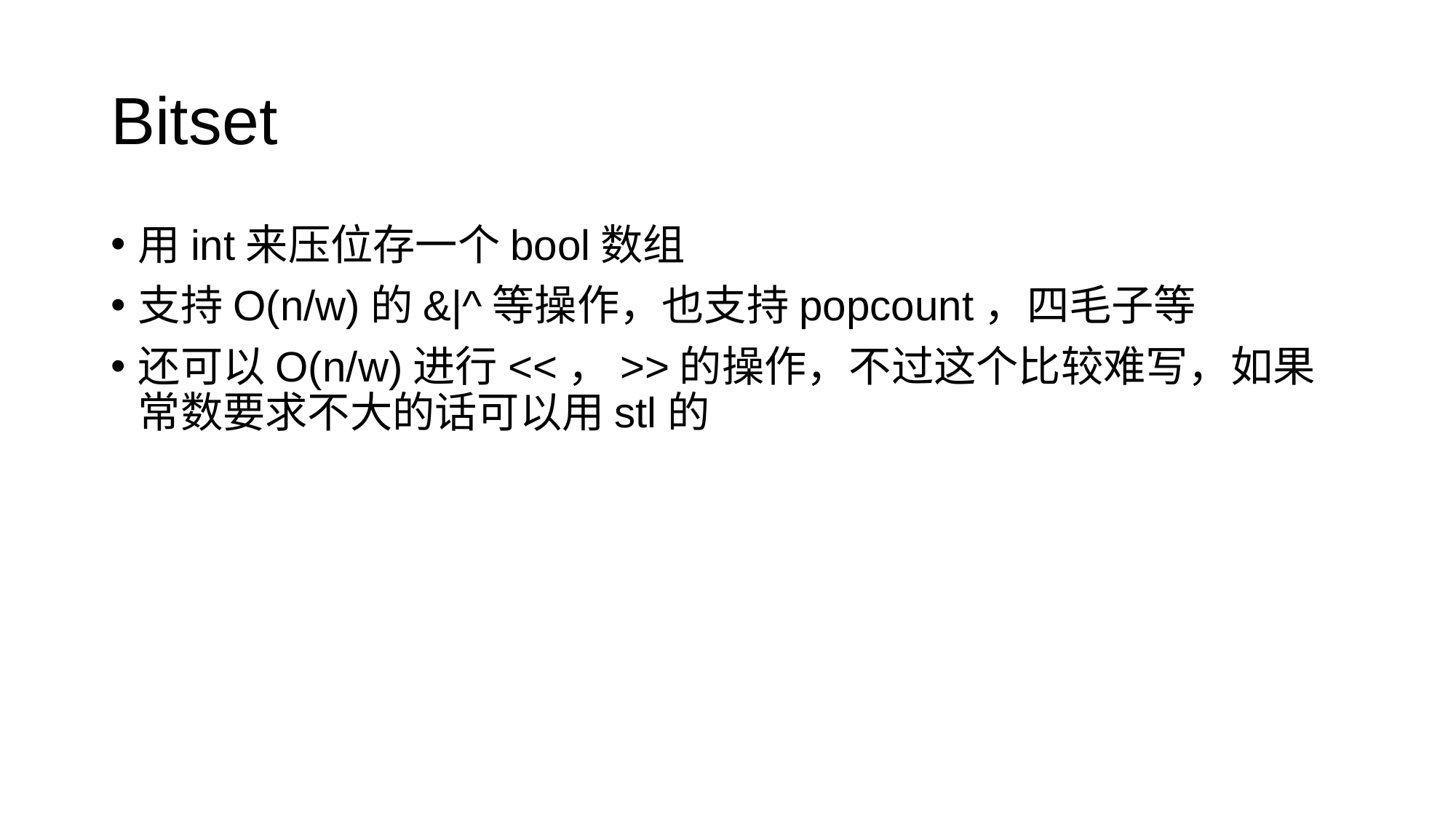

# Bitset
用int来压位存一个bool数组
支持O(n/w)的&|^等操作，也支持popcount，四毛子等
还可以O(n/w)进行<<，>>的操作，不过这个比较难写，如果常数要求不大的话可以用stl的